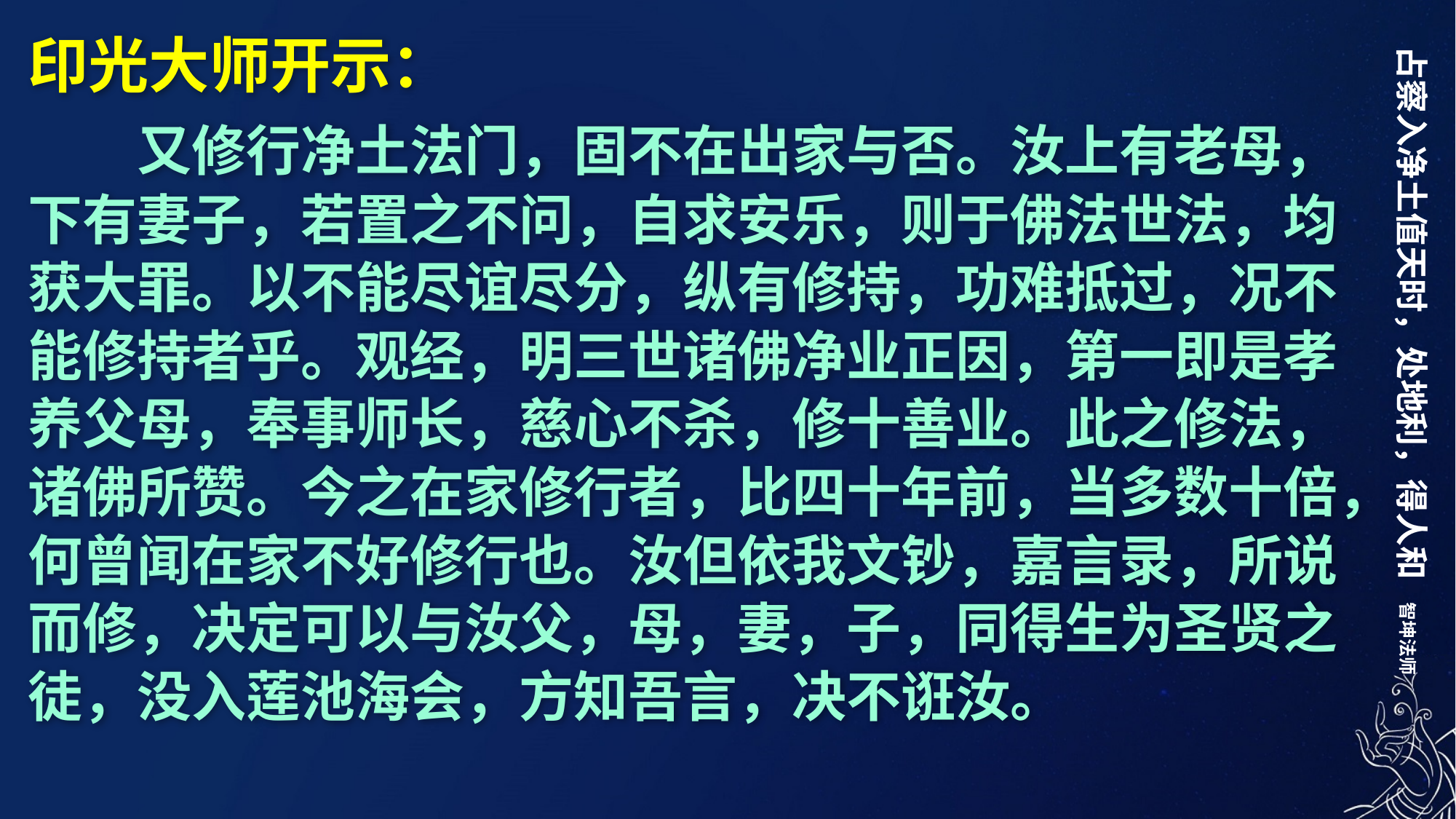

印光大师开示：
	又修行净土法门，固不在出家与否。汝上有老母，下有妻子，若置之不问，自求安乐，则于佛法世法，均获大罪。以不能尽谊尽分，纵有修持，功难抵过，况不能修持者乎。观经，明三世诸佛净业正因，第一即是孝养父母，奉事师长，慈心不杀，修十善业。此之修法，诸佛所赞。今之在家修行者，比四十年前，当多数十倍，何曾闻在家不好修行也。汝但依我文钞，嘉言录，所说而修，决定可以与汝父，母，妻，子，同得生为圣贤之徒，没入莲池海会，方知吾言，决不诳汝。